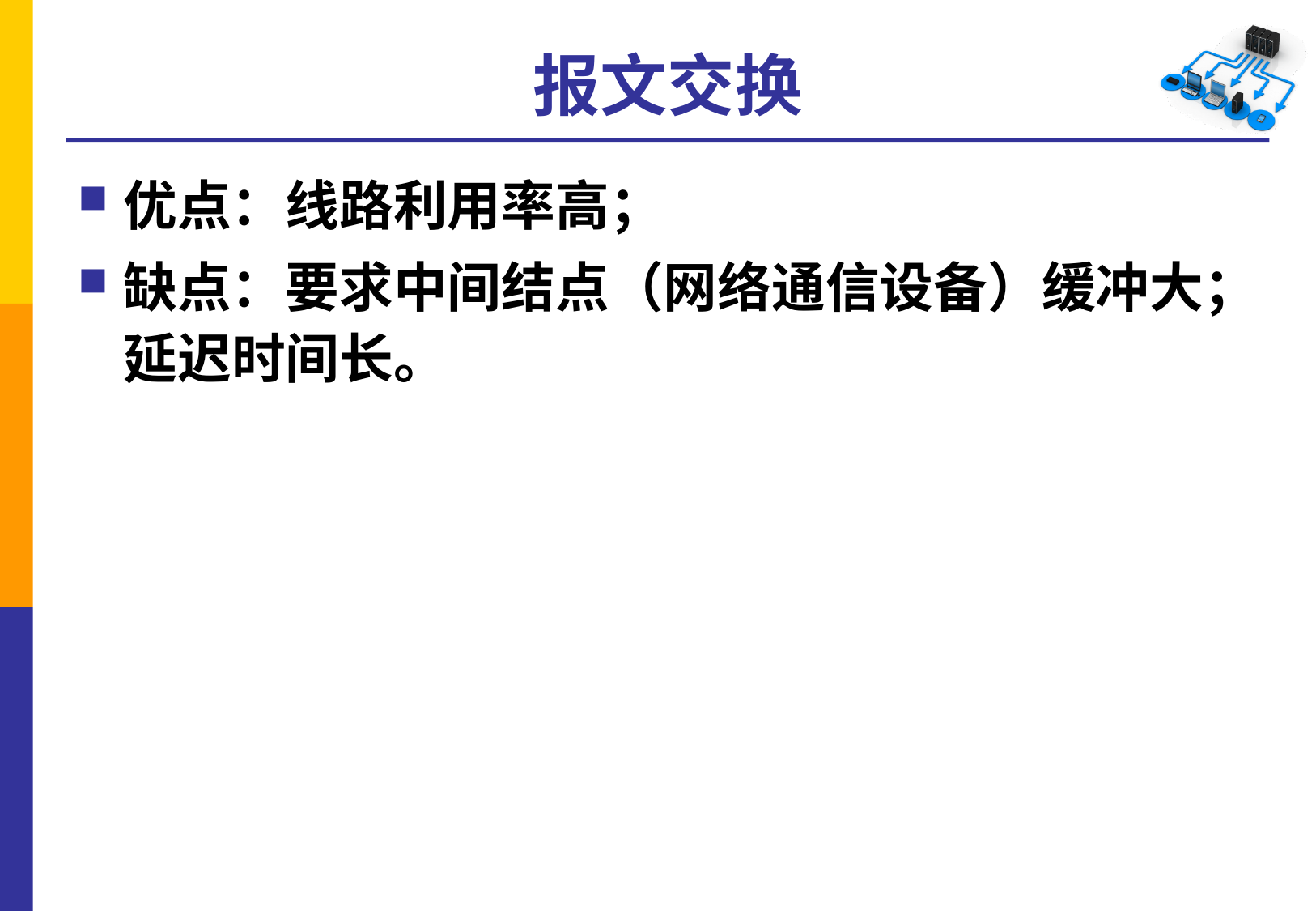

# 报文交换
优点：线路利用率高；
缺点：要求中间结点（网络通信设备）缓冲大；延迟时间长。